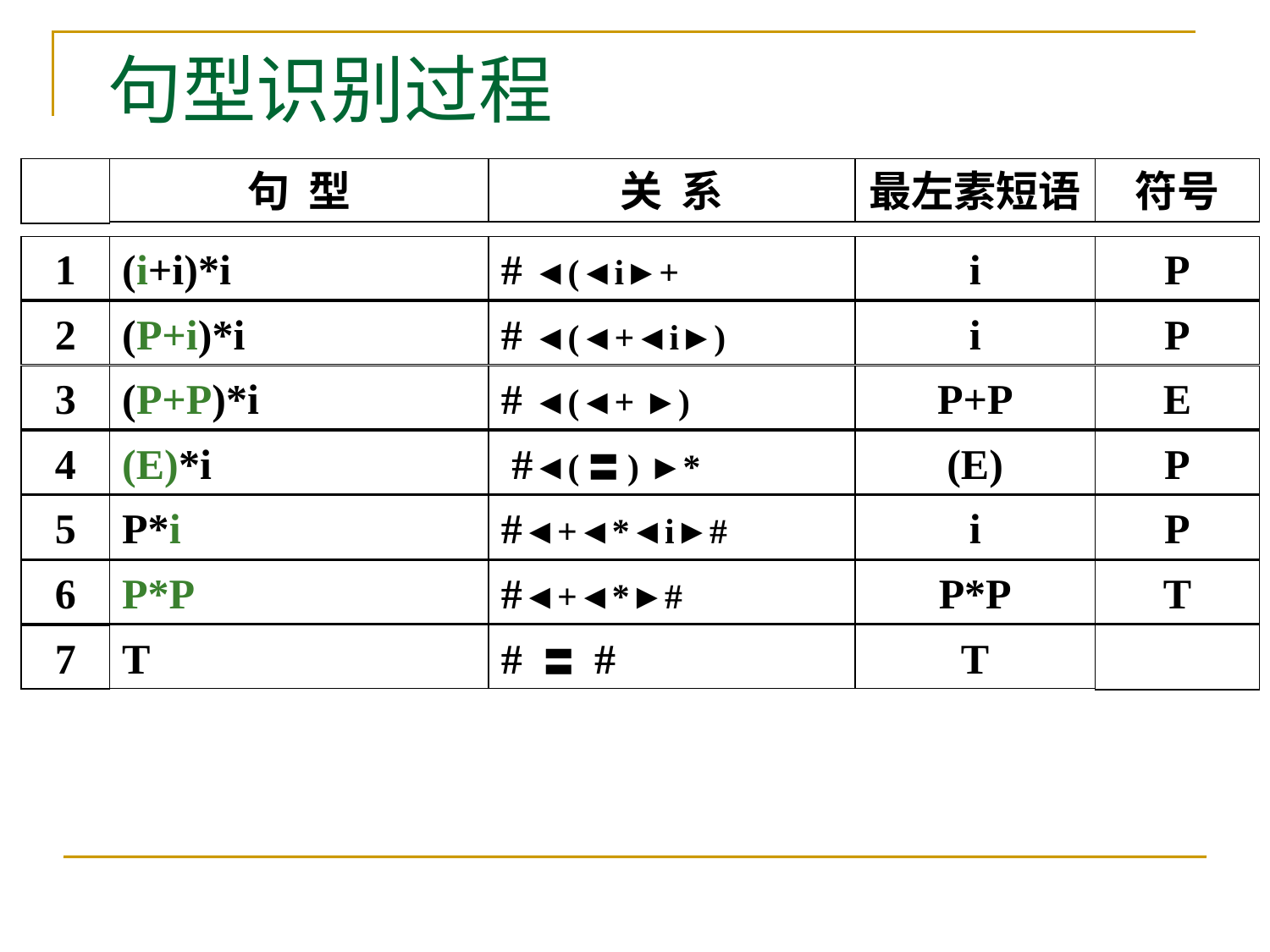

# 句型识别过程

句  型
关  系
最左素短语
符号
1
(i+i)*i
# ◄(◄i►+
i
P
2
(P+i)*i
# ◄(◄+◄i►)
i
P
3
(P+P)*i
# ◄(◄+ ►)
P+P
E
4
(E)*i
 #◄(〓) ►*
(E)
P
5
P*i
#◄+◄*◄i►#
i
P
6
P*P
#◄+◄*►#
P*P
T
T
# 〓 #
T

7
53